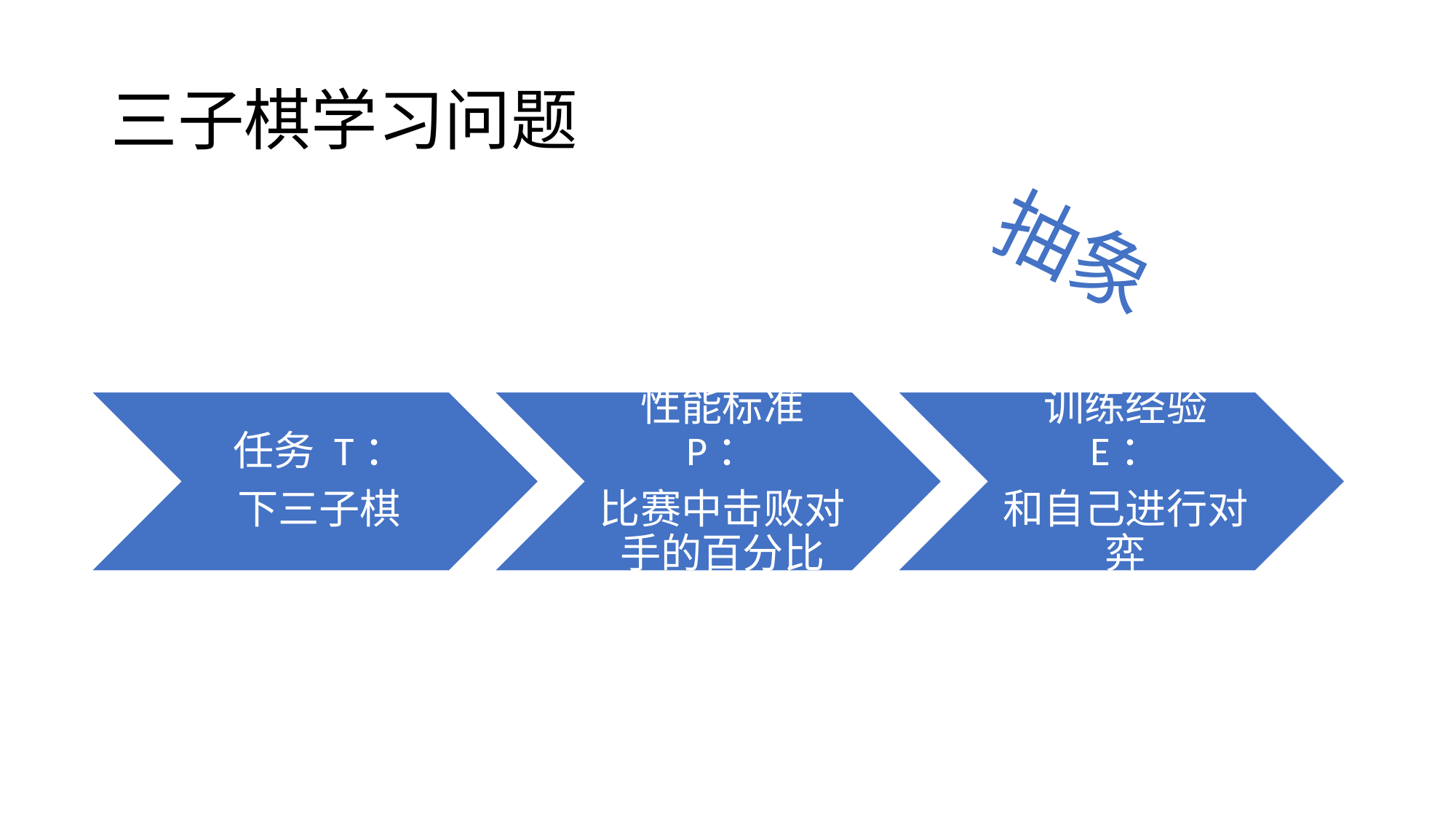

# 三子棋学习问题
抽象
任务 T：
下三子棋
性能标准 P：
比赛中击败对手的百分比
训练经验 E：
和自己进行对弈